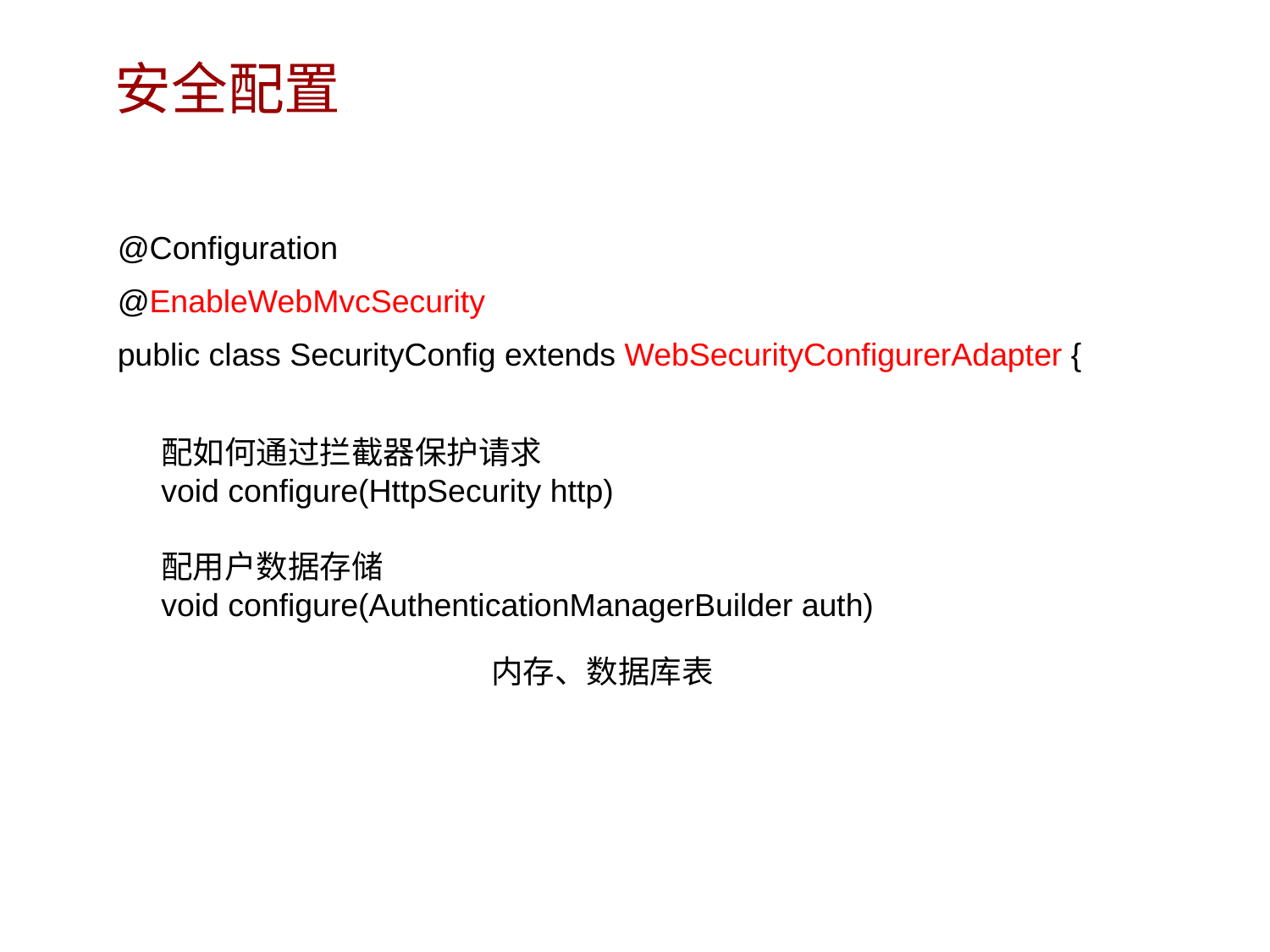

# 安全配置
@Configuration
@EnableWebMvcSecurity
public class SecurityConfig extends WebSecurityConfigurerAdapter {
配如何通过拦截器保护请求
void configure(HttpSecurity http)

配用户数据存储
void configure(AuthenticationManagerBuilder auth)
内存、数据库表